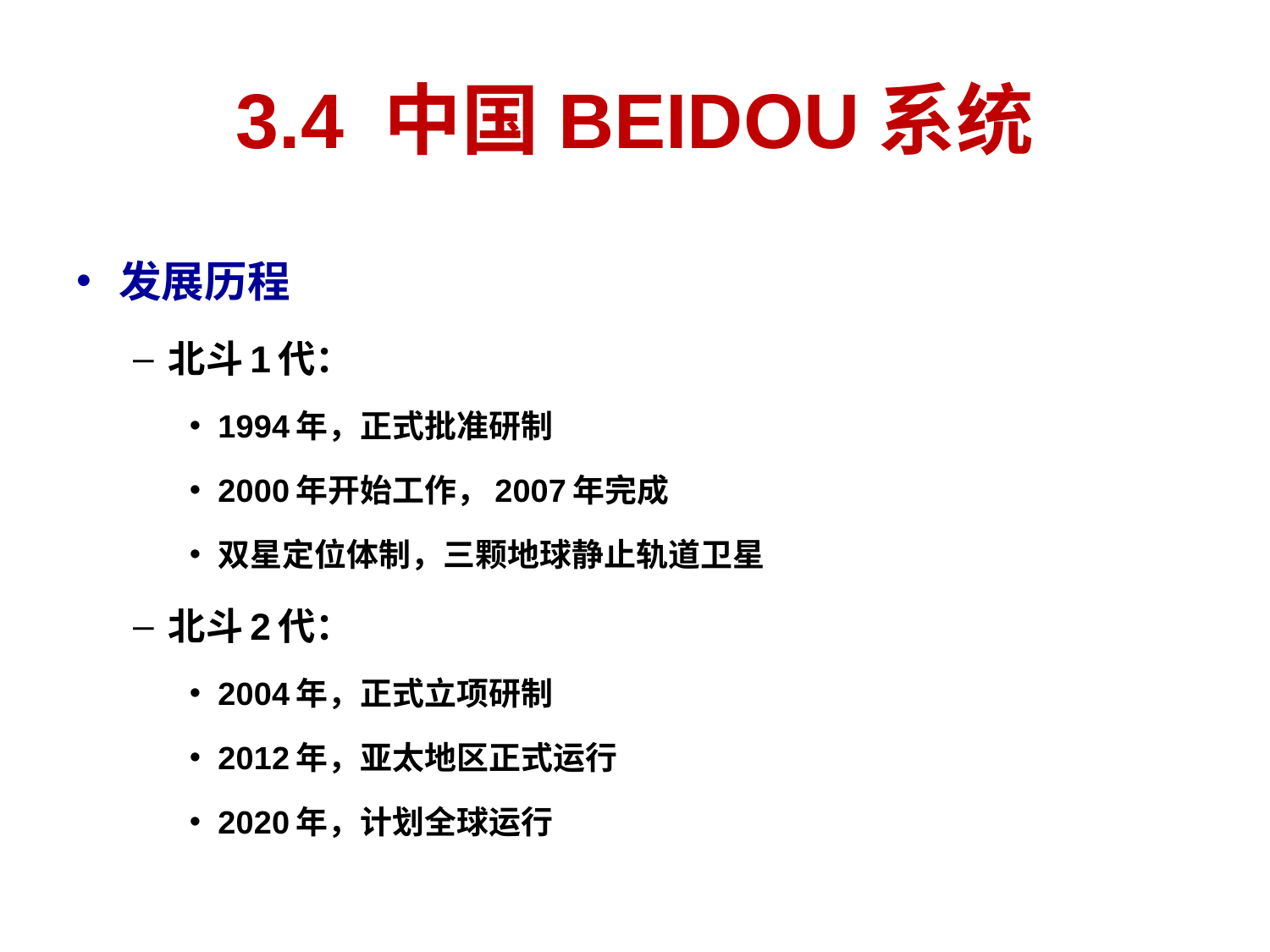

# 3.4 中国BEIDOU系统
发展历程
北斗1代：
1994年，正式批准研制
2000年开始工作，2007年完成
双星定位体制，三颗地球静止轨道卫星
北斗2代：
2004年，正式立项研制
2012年，亚太地区正式运行
2020年，计划全球运行